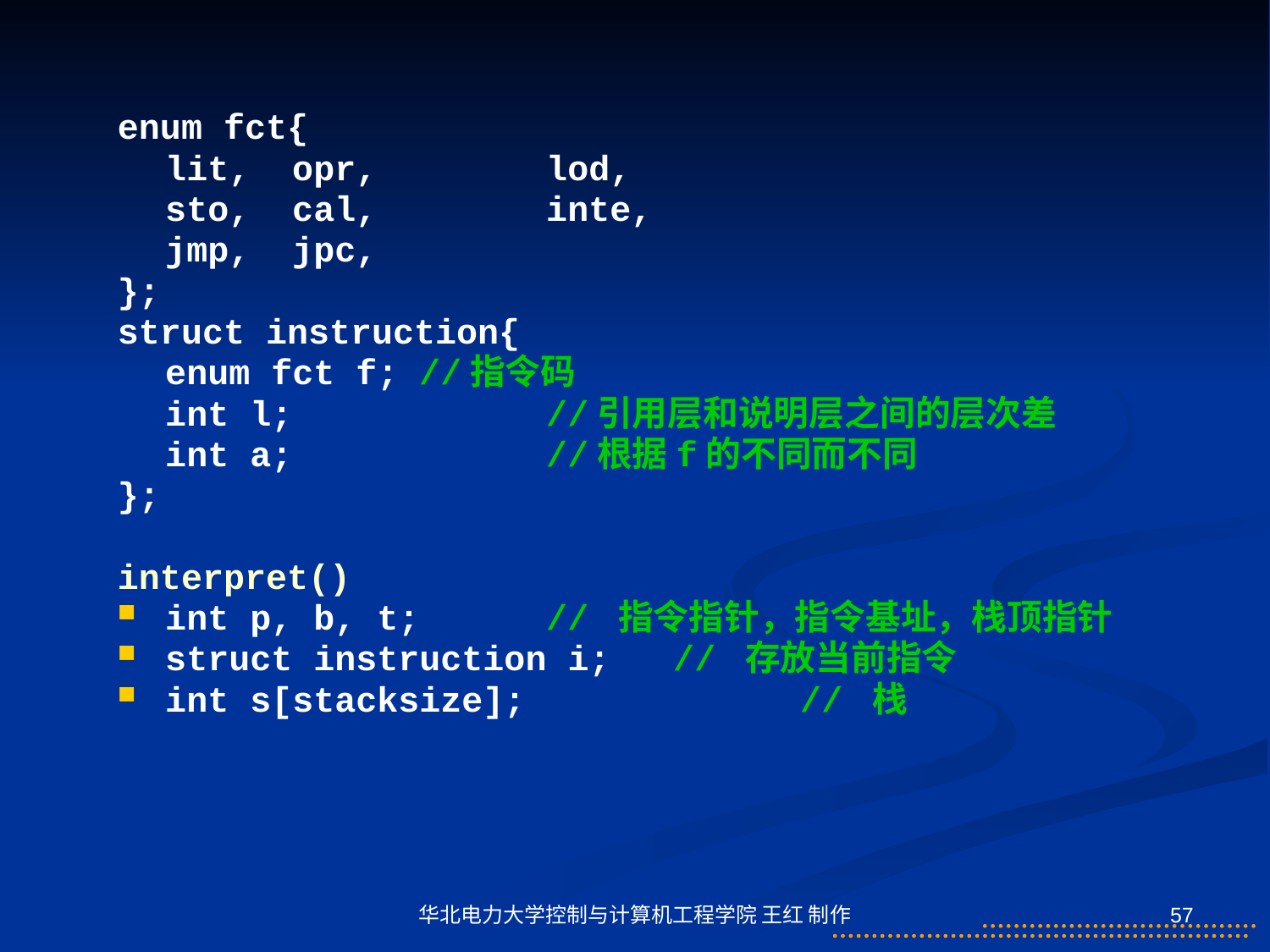

enum fct{
	lit,	opr,		lod,
	sto,	cal,		inte,
	jmp,	jpc,
};
struct instruction{
	enum fct f;	//指令码
	int l;		//引用层和说明层之间的层次差
	int a;		//根据f的不同而不同
};

interpret()
int p, b, t; 	// 指令指针，指令基址，栈顶指针
struct instruction i; 	// 存放当前指令
int s[stacksize]; 		// 栈
华北电力大学控制与计算机工程学院 王红 制作
57